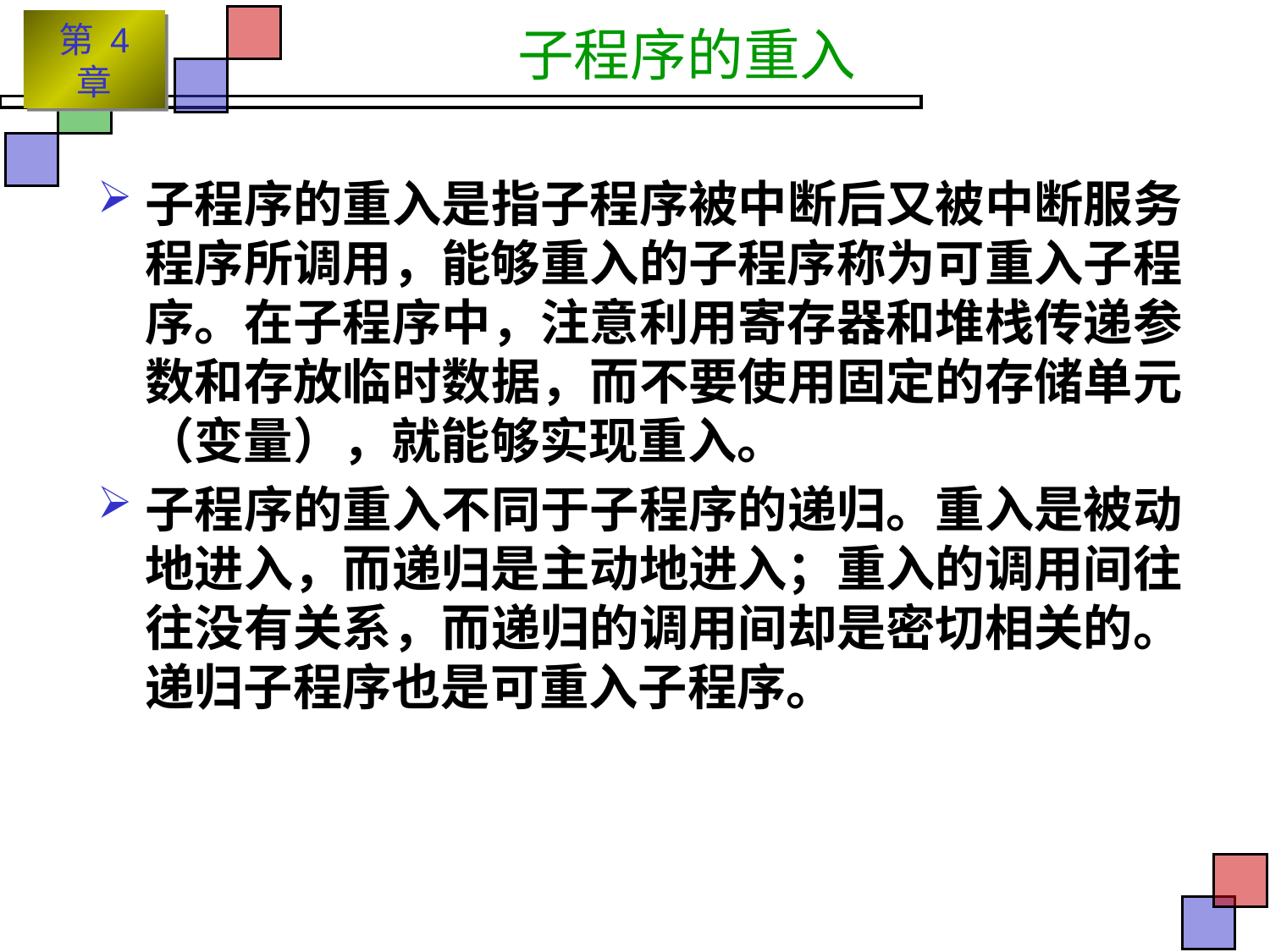

# 子程序的重入
子程序的重入是指子程序被中断后又被中断服务程序所调用，能够重入的子程序称为可重入子程序。在子程序中，注意利用寄存器和堆栈传递参数和存放临时数据，而不要使用固定的存储单元（变量），就能够实现重入。
子程序的重入不同于子程序的递归。重入是被动地进入，而递归是主动地进入；重入的调用间往往没有关系，而递归的调用间却是密切相关的。递归子程序也是可重入子程序。